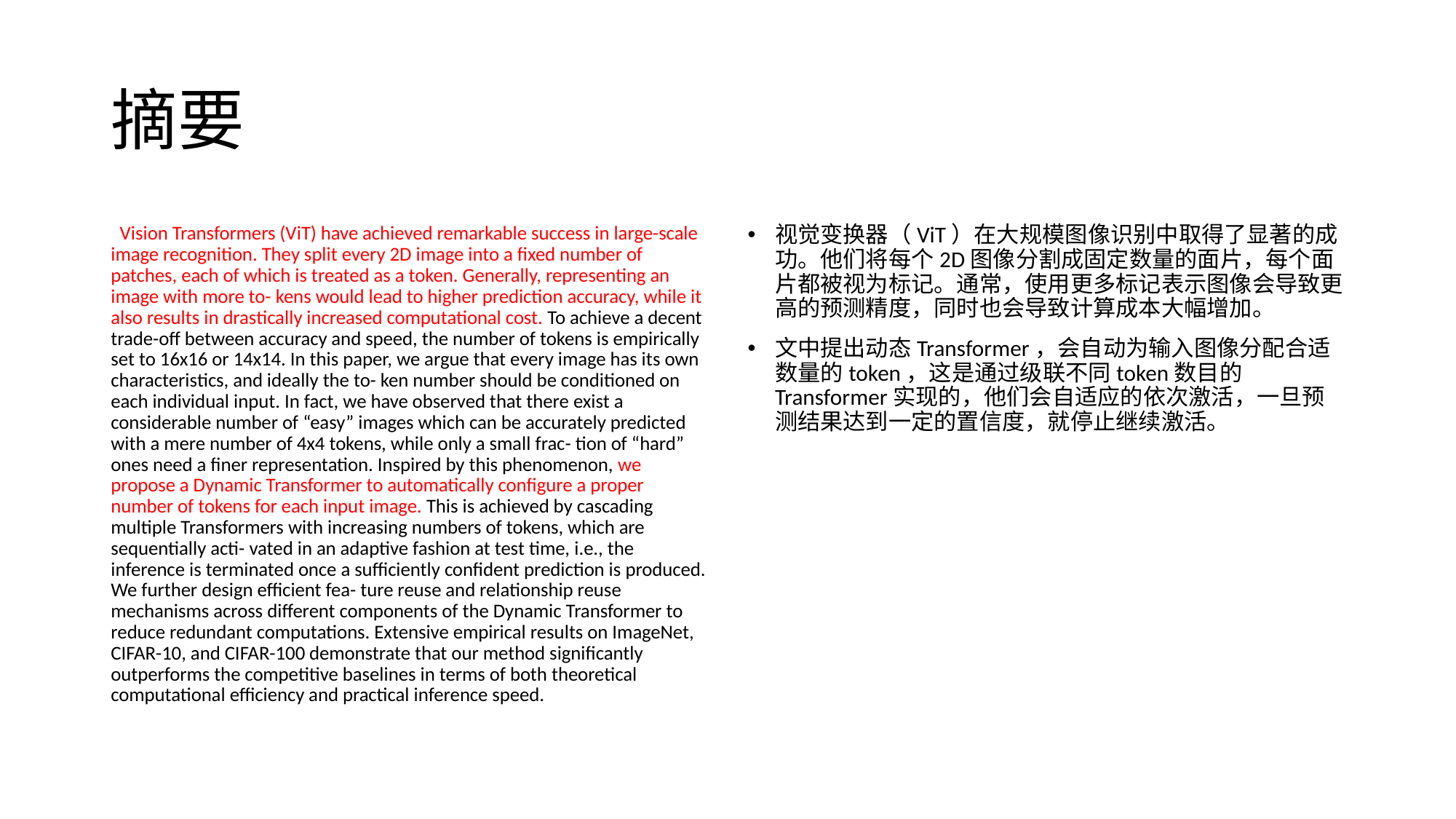

# 摘要
  Vision Transformers (ViT) have achieved remarkable success in large-scale image recognition. They split every 2D image into a fixed number of patches, each of which is treated as a token. Generally, representing an image with more to- kens would lead to higher prediction accuracy, while it also results in drastically increased computational cost. To achieve a decent trade-off between accuracy and speed, the number of tokens is empirically set to 16x16 or 14x14. In this paper, we argue that every image has its own characteristics, and ideally the to- ken number should be conditioned on each individual input. In fact, we have observed that there exist a considerable number of “easy” images which can be accurately predicted with a mere number of 4x4 tokens, while only a small frac- tion of “hard” ones need a finer representation. Inspired by this phenomenon, we propose a Dynamic Transformer to automatically configure a proper number of tokens for each input image. This is achieved by cascading multiple Transformers with increasing numbers of tokens, which are sequentially acti- vated in an adaptive fashion at test time, i.e., the inference is terminated once a sufficiently confident prediction is produced. We further design efficient fea- ture reuse and relationship reuse mechanisms across different components of the Dynamic Transformer to reduce redundant computations. Extensive empirical results on ImageNet, CIFAR-10, and CIFAR-100 demonstrate that our method significantly outperforms the competitive baselines in terms of both theoretical computational efficiency and practical inference speed.
视觉变换器（ViT）在大规模图像识别中取得了显著的成功。他们将每个2D图像分割成固定数量的面片，每个面片都被视为标记。通常，使用更多标记表示图像会导致更高的预测精度，同时也会导致计算成本大幅增加。
文中提出动态Transformer，会自动为输入图像分配合适数量的token，这是通过级联不同token数目的Transformer实现的，他们会自适应的依次激活，一旦预测结果达到一定的置信度，就停止继续激活。